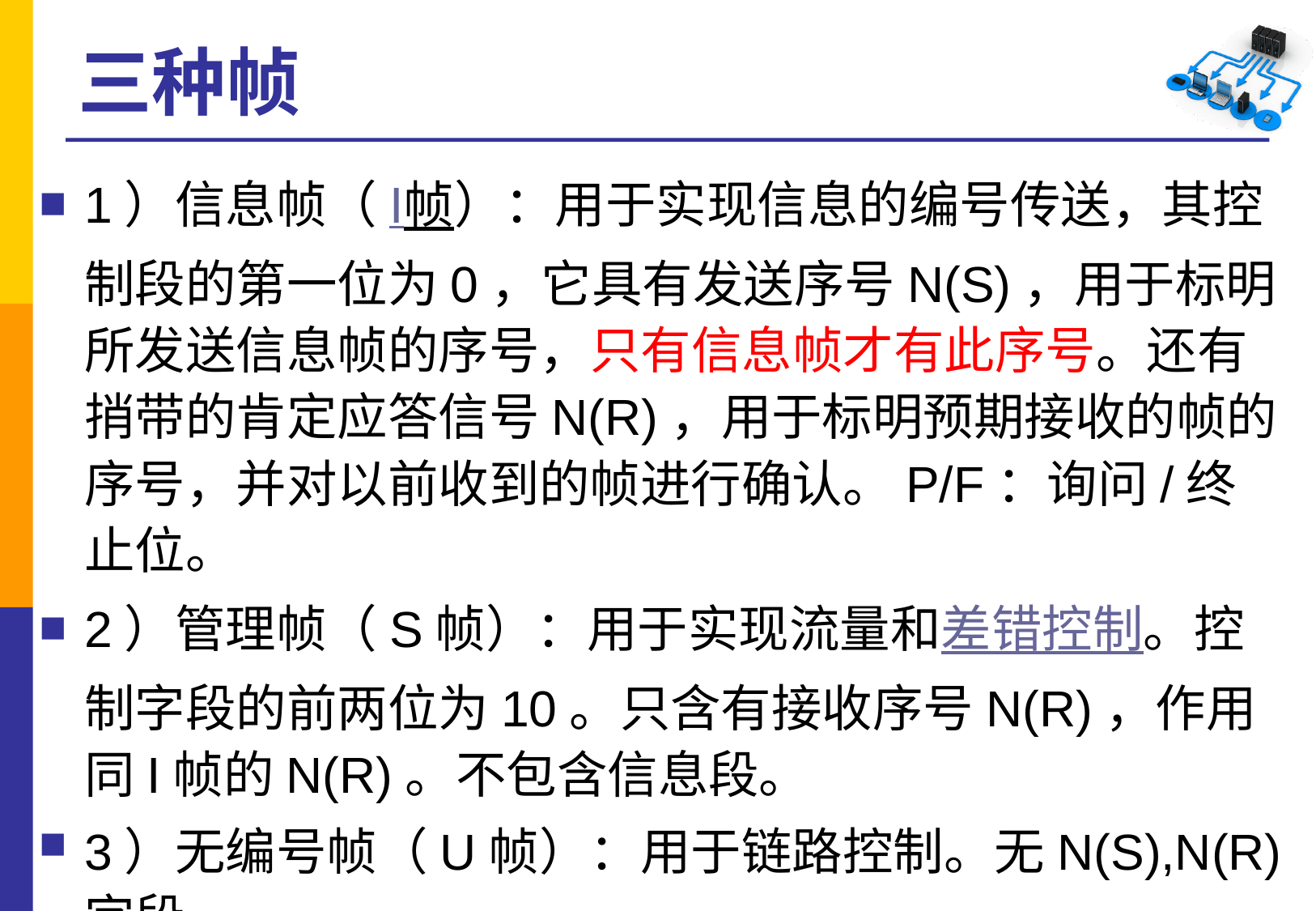

# 三种帧
1）信息帧（I帧）：用于实现信息的编号传送，其控制段的第一位为0，它具有发送序号N(S)，用于标明所发送信息帧的序号，只有信息帧才有此序号。还有捎带的肯定应答信号N(R)，用于标明预期接收的帧的序号，并对以前收到的帧进行确认。P/F：询问/终止位。
2）管理帧（S帧）：用于实现流量和差错控制。控制字段的前两位为10。只含有接收序号N(R)，作用同I帧的N(R)。不包含信息段。
3）无编号帧（U帧）：用于链路控制。无N(S),N(R)字段。